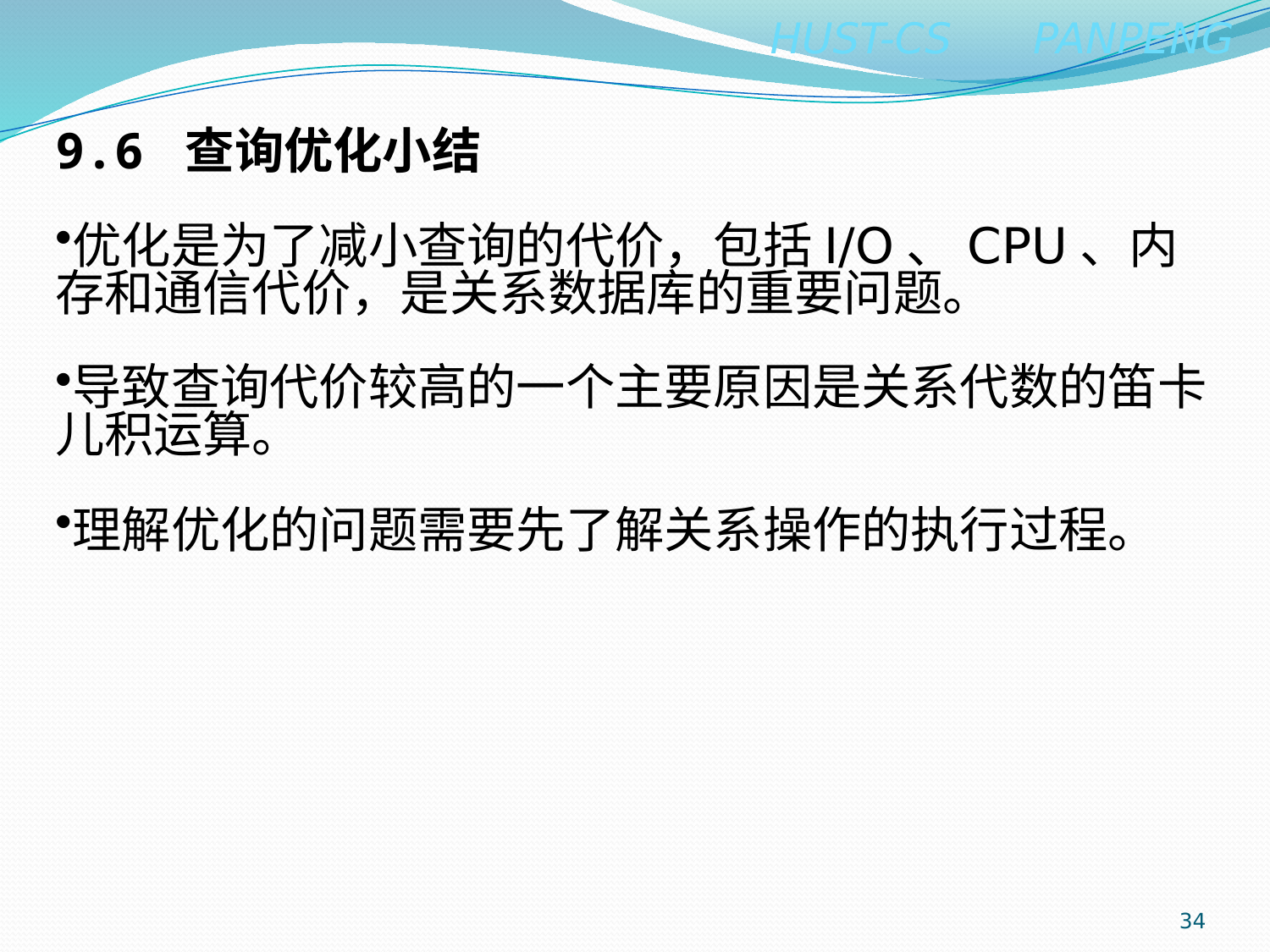

9.6 查询优化小结

优化是为了减小查询的代价，包括I/O、CPU、内存和通信代价，是关系数据库的重要问题。

导致查询代价较高的一个主要原因是关系代数的笛卡儿积运算。

理解优化的问题需要先了解关系操作的执行过程。
34